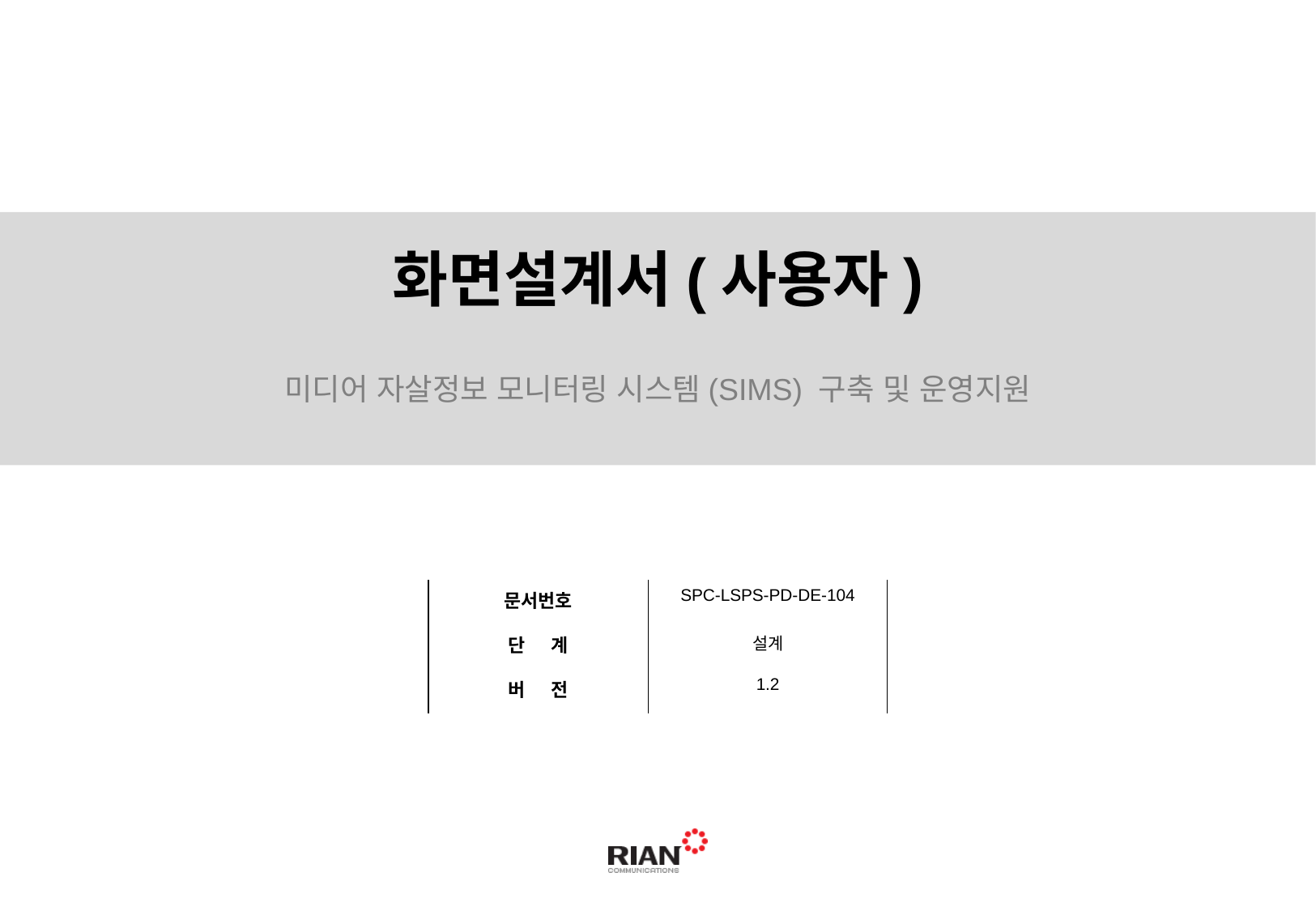

화면설계서(사용자)
미디어 자살정보 모니터링 시스템(SIMS) 구축 및 운영지원
| 문서번호 | SPC-LSPS-PD-DE-104 |
| --- | --- |
| 단 계 | 설계 |
| 버 전 | 1.2 |